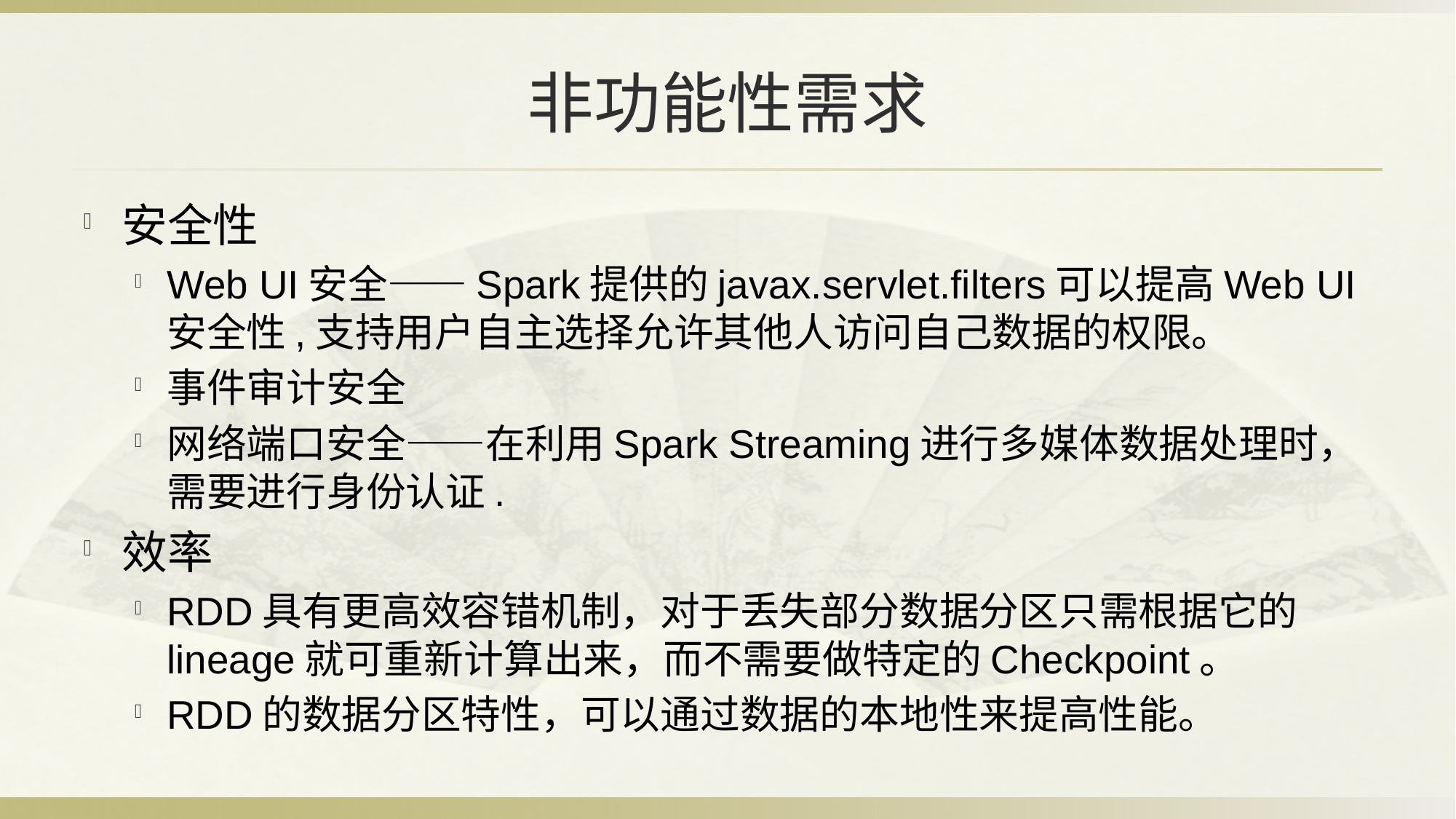

# 非功能性需求
安全性
Web UI安全——Spark提供的javax.servlet.filters可以提高Web UI安全性,支持用户自主选择允许其他人访问自己数据的权限。
事件审计安全
网络端口安全——在利用Spark Streaming进行多媒体数据处理时，需要进行身份认证.
效率
RDD具有更高效容错机制，对于丢失部分数据分区只需根据它的lineage就可重新计算出来，而不需要做特定的Checkpoint。
RDD的数据分区特性，可以通过数据的本地性来提高性能。